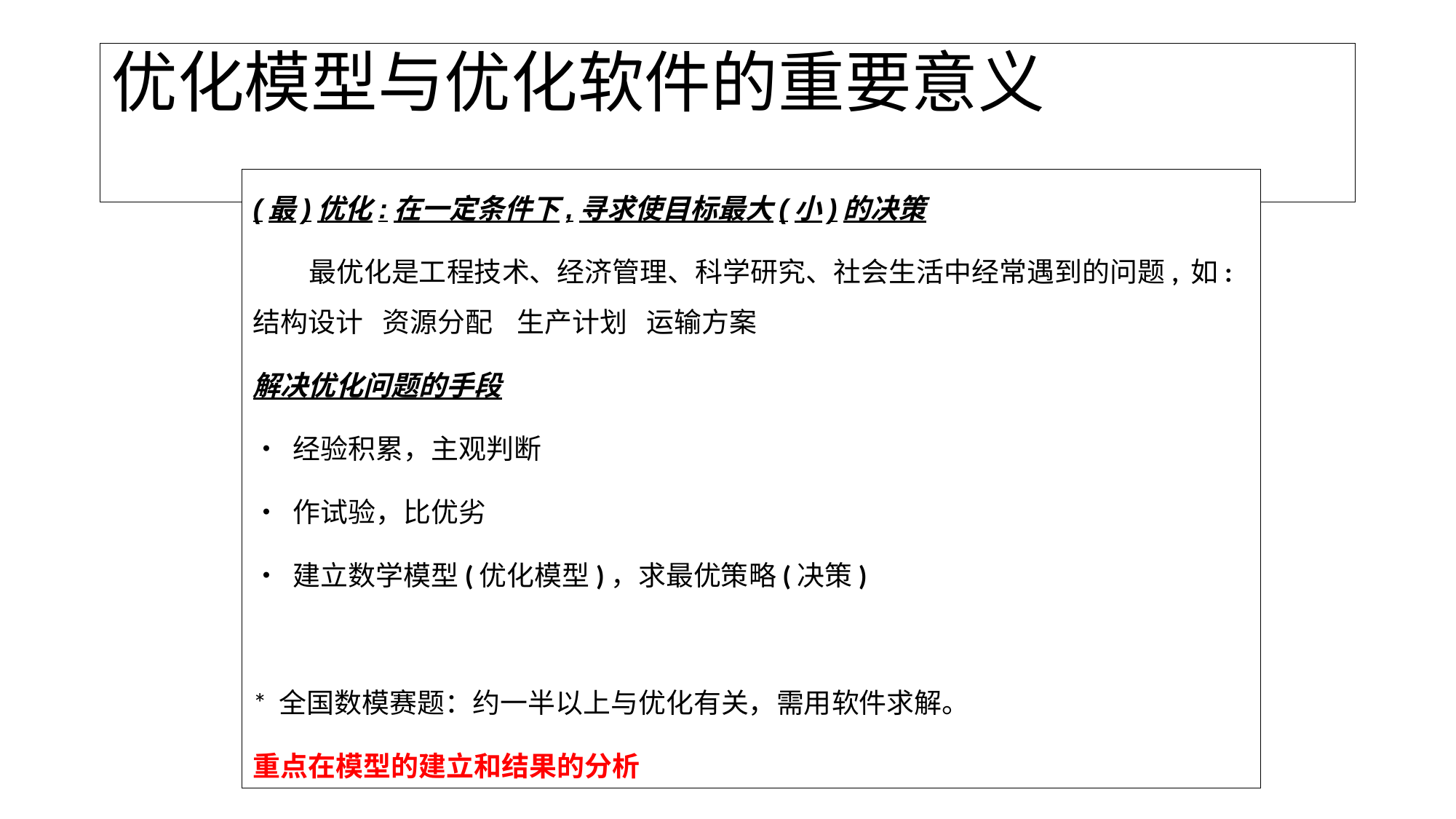

# 优化模型与优化软件的重要意义
(最)优化:在一定条件下,寻求使目标最大(小)的决策
        最优化是工程技术、经济管理、科学研究、社会生活中经常遇到的问题, 如: 结构设计   资源分配    生产计划   运输方案
解决优化问题的手段
• 经验积累，主观判断
• 作试验，比优劣
• 建立数学模型(优化模型)，求最优策略(决策)

* 全国数模赛题：约一半以上与优化有关，需用软件求解。
重点在模型的建立和结果的分析